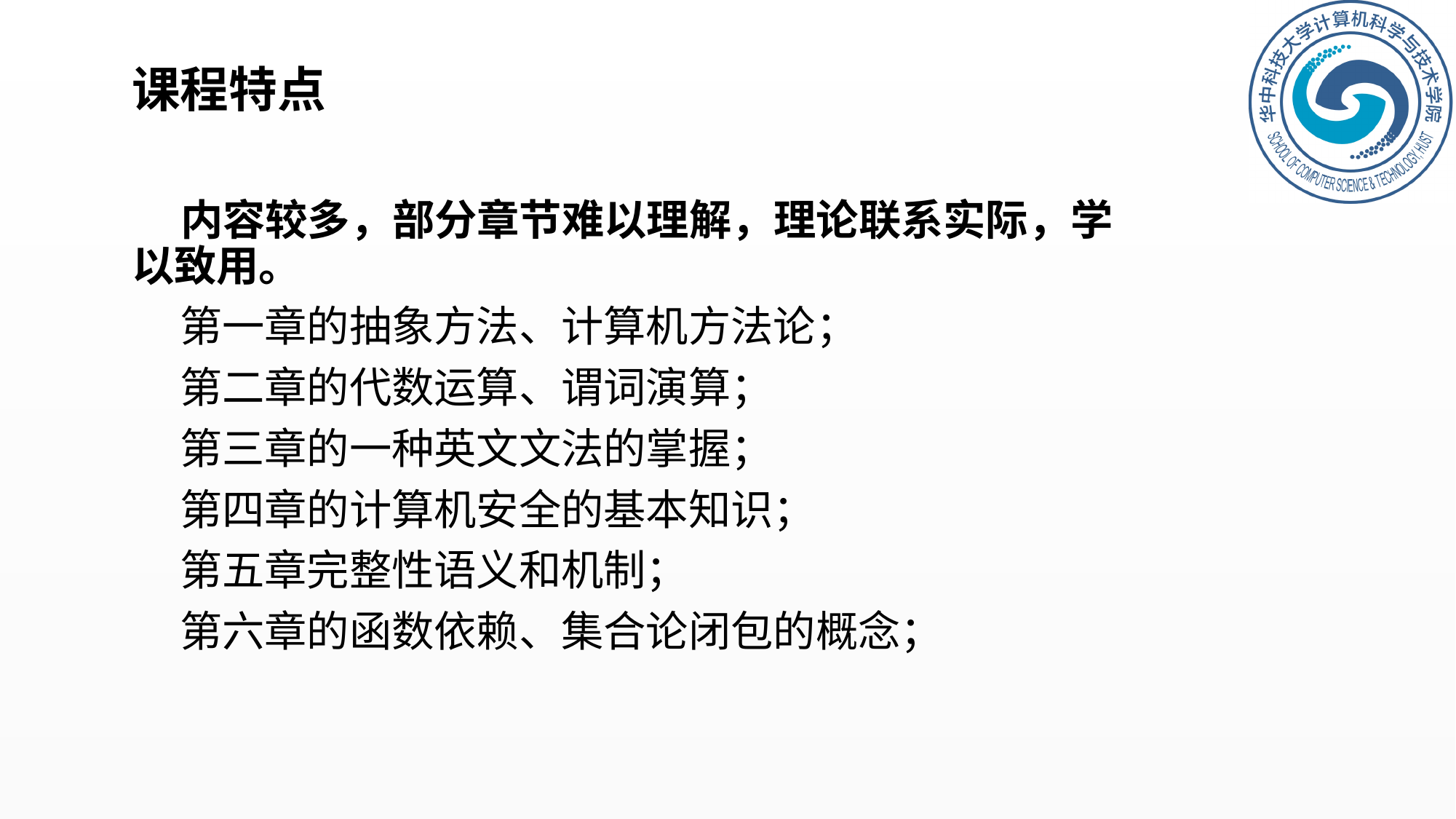

# 课程特点
    内容较多，部分章节难以理解，理论联系实际，学以致用。
    第一章的抽象方法、计算机方法论；
    第二章的代数运算、谓词演算；
    第三章的一种英文文法的掌握；
    第四章的计算机安全的基本知识；
    第五章完整性语义和机制；
    第六章的函数依赖、集合论闭包的概念；